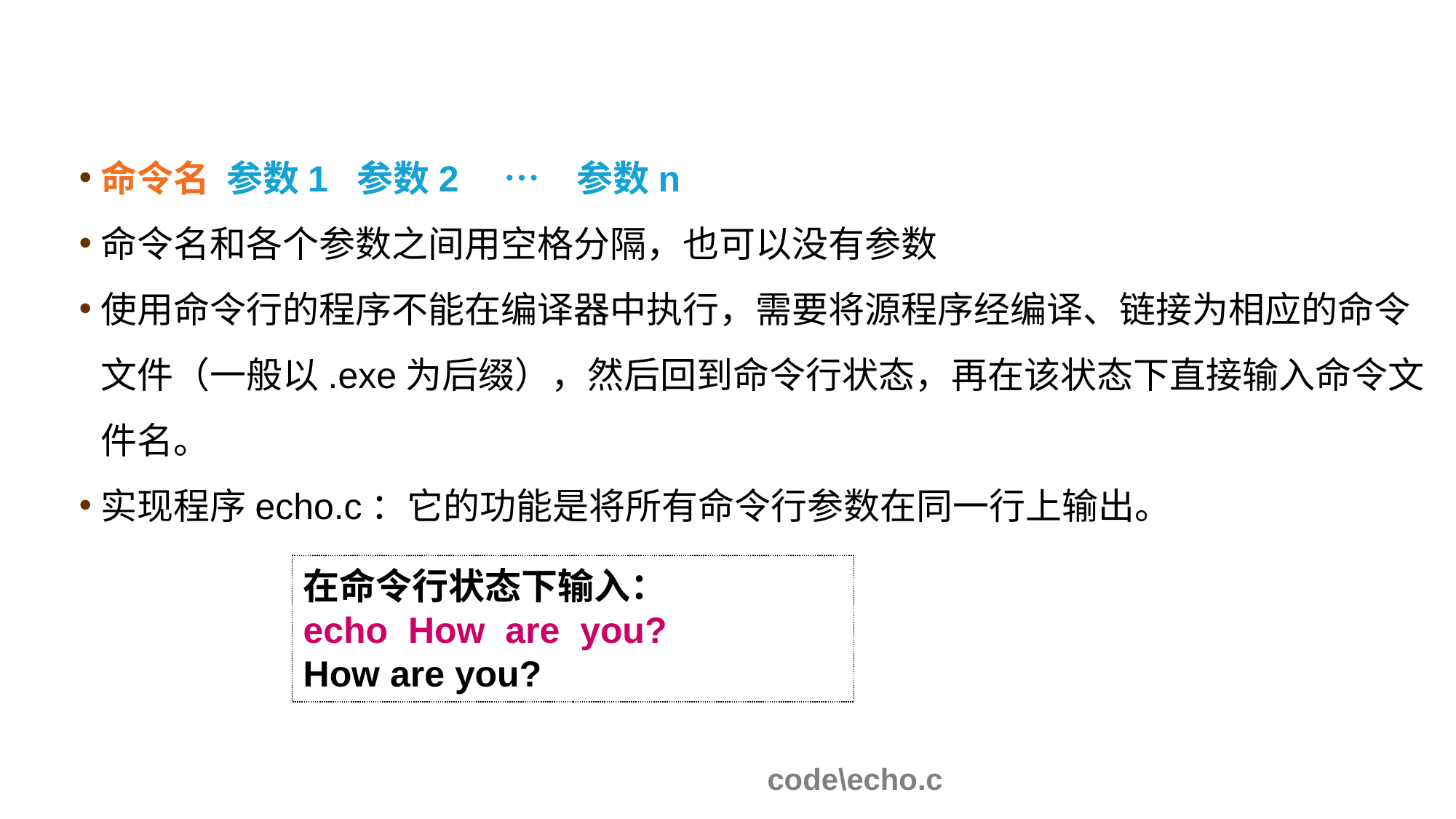

命令名  参数1  参数2　…　参数n
命令名和各个参数之间用空格分隔，也可以没有参数
使用命令行的程序不能在编译器中执行，需要将源程序经编译、链接为相应的命令文件（一般以.exe为后缀），然后回到命令行状态，再在该状态下直接输入命令文件名。
实现程序echo.c：它的功能是将所有命令行参数在同一行上输出。

在命令行状态下输入：
echo  How  are  you?
How are you?
code\echo.c